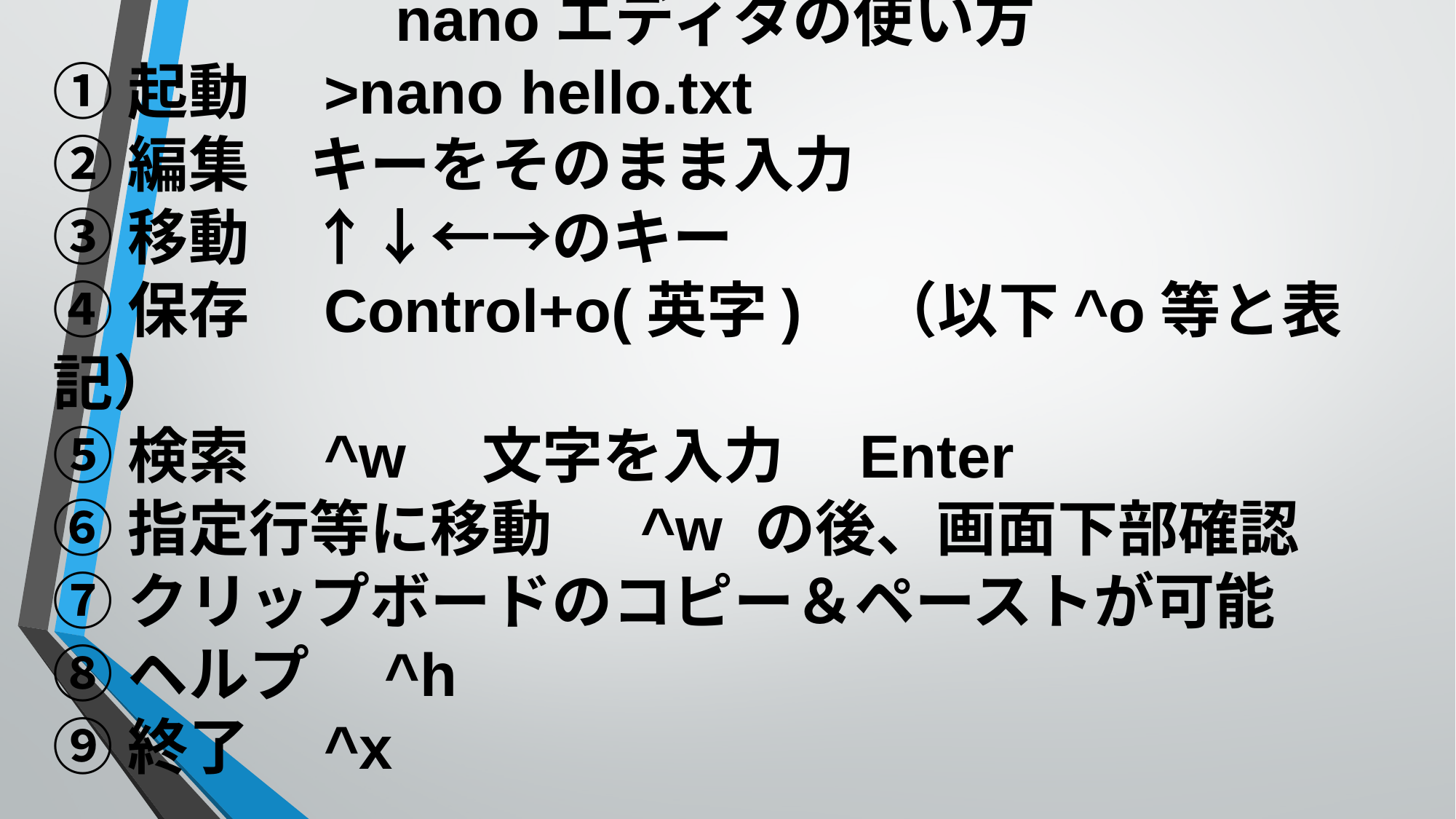

nanoエディタの使い方
①起動　>nano hello.txt
②編集　キーをそのまま入力
③移動　↑↓←→のキー
④保存　Control+o(英字)　（以下^o等と表記）
⑤検索　^w　文字を入力　Enter
⑥指定行等に移動　 ^w の後、画面下部確認
⑦クリップボードのコピー＆ペーストが可能
⑧ヘルプ　^h
⑨終了　^x